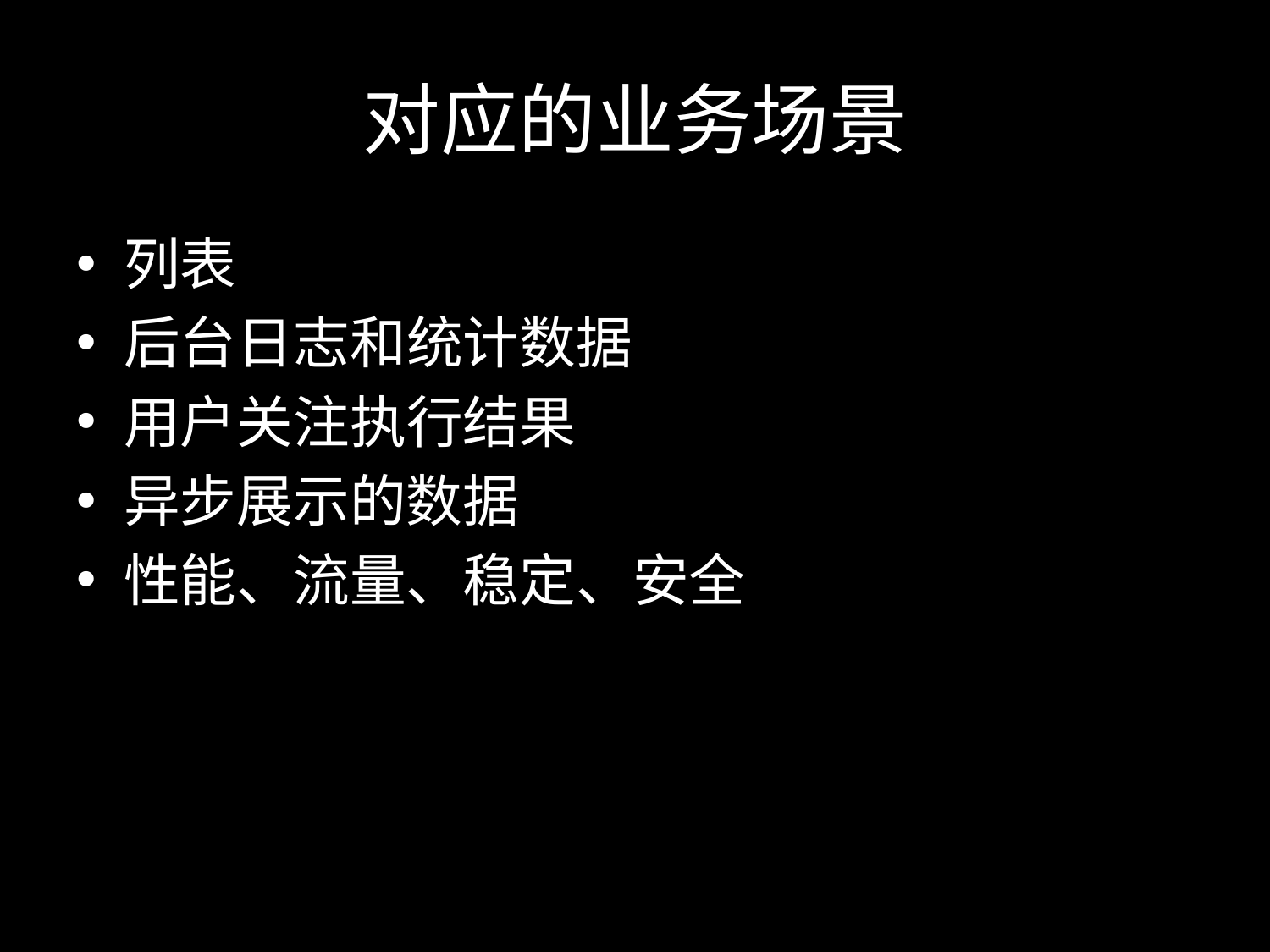

# 对应的业务场景
列表
后台日志和统计数据
用户关注执行结果
异步展示的数据
性能、流量、稳定、安全